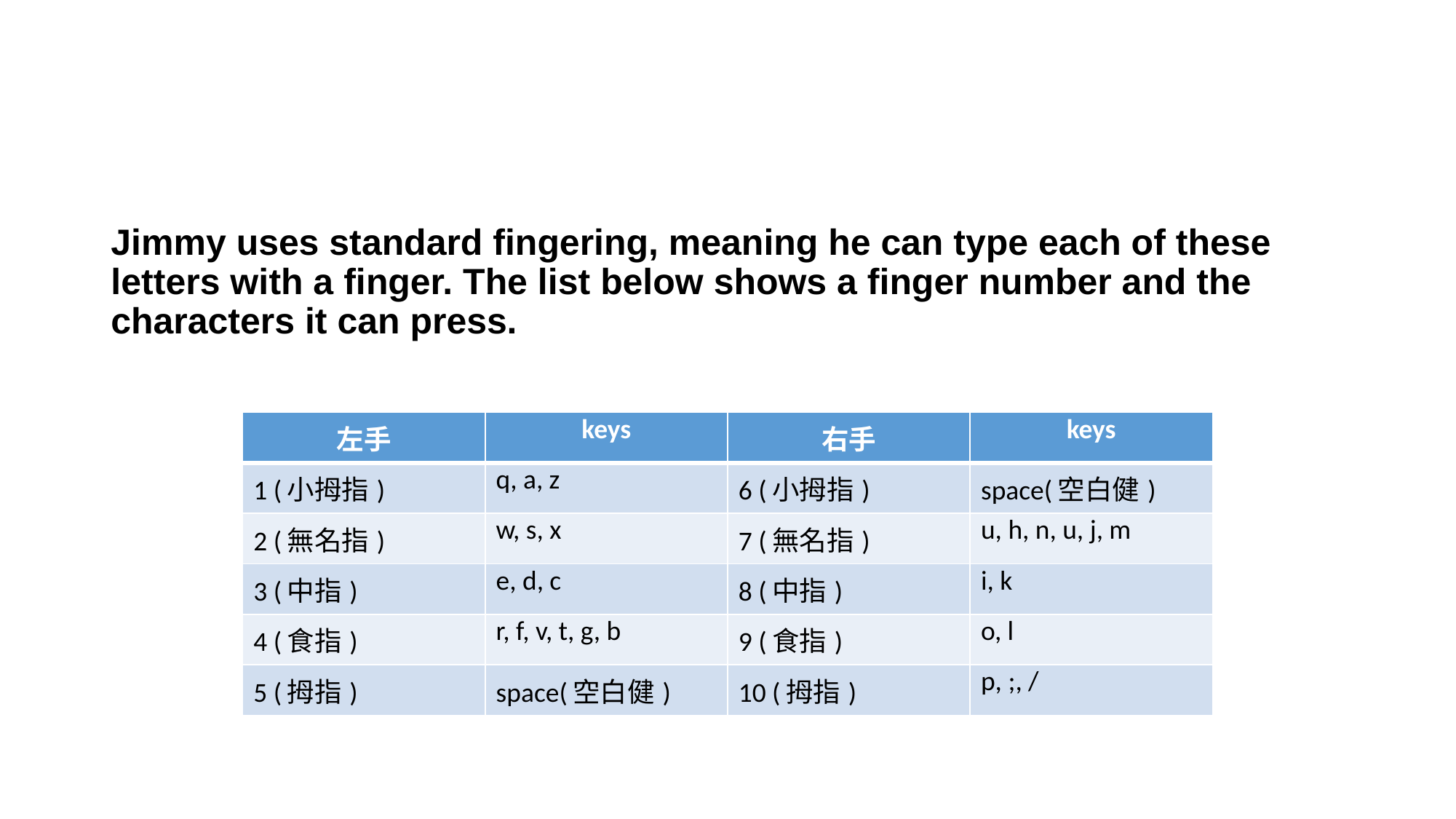

#
Jimmy uses standard fingering, meaning he can type each of these letters with a finger. The list below shows a finger number and the characters it can press.
| 左手 | keys | 右手 | keys |
| --- | --- | --- | --- |
| 1 (小拇指) | q, a, z | 6 (小拇指) | space(空白健) |
| 2 (無名指) | w, s, x | 7 (無名指) | u, h, n, u, j, m |
| 3 (中指) | e, d, c | 8 (中指) | i, k |
| 4 (食指) | r, f, v, t, g, b | 9 (食指) | o, l |
| 5 (拇指) | space(空白健) | 10 (拇指) | p, ;, / |